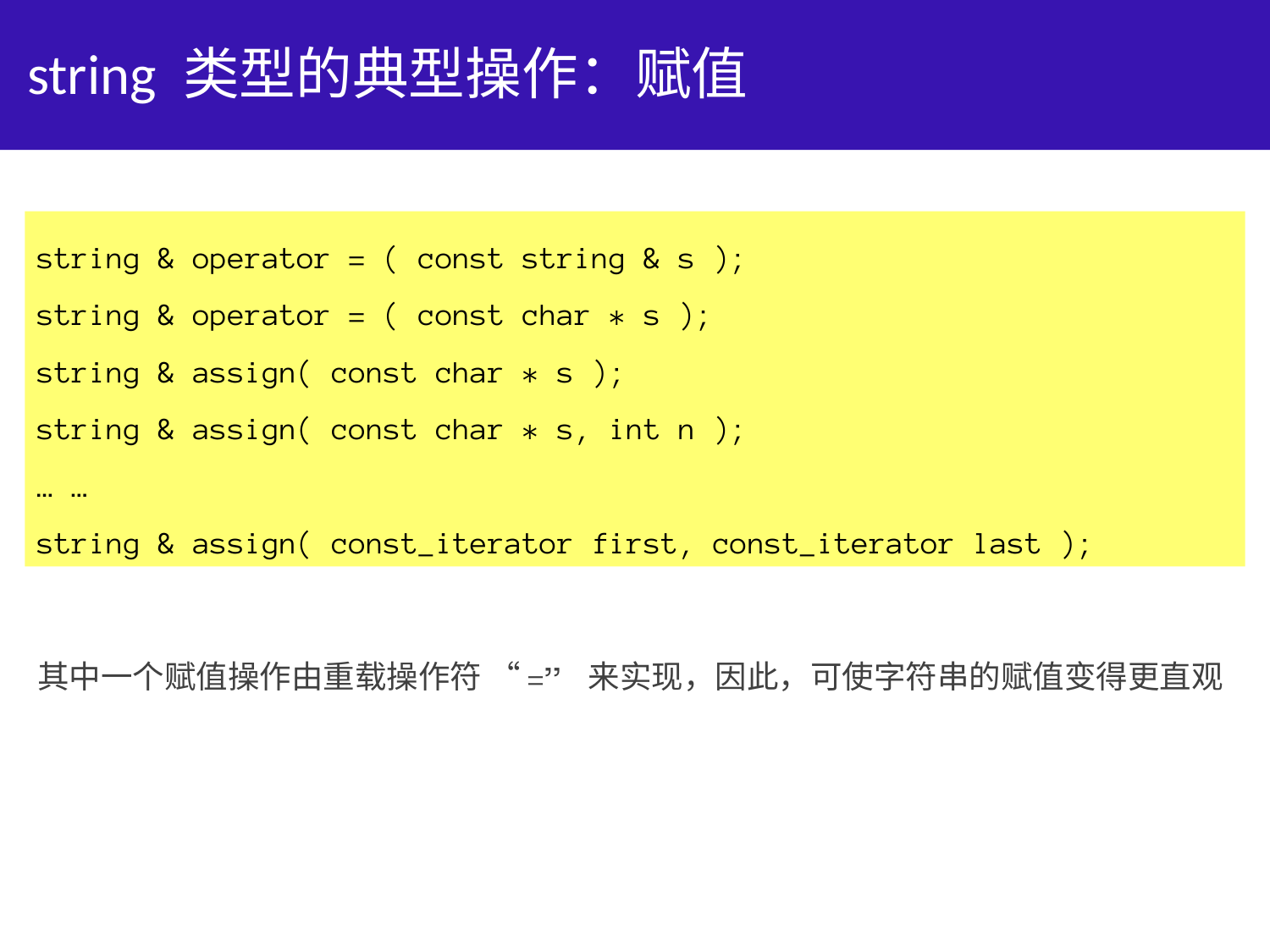

# string 类型的典型操作：赋值
string & operator = ( const string & s );
string & operator = ( const char * s );
string & assign( const char * s );
string & assign( const char * s, int n );
… …
string & assign( const_iterator first, const_iterator last );
其中一个赋值操作由重载操作符 “=” 来实现，因此，可使字符串的赋值变得更直观
77